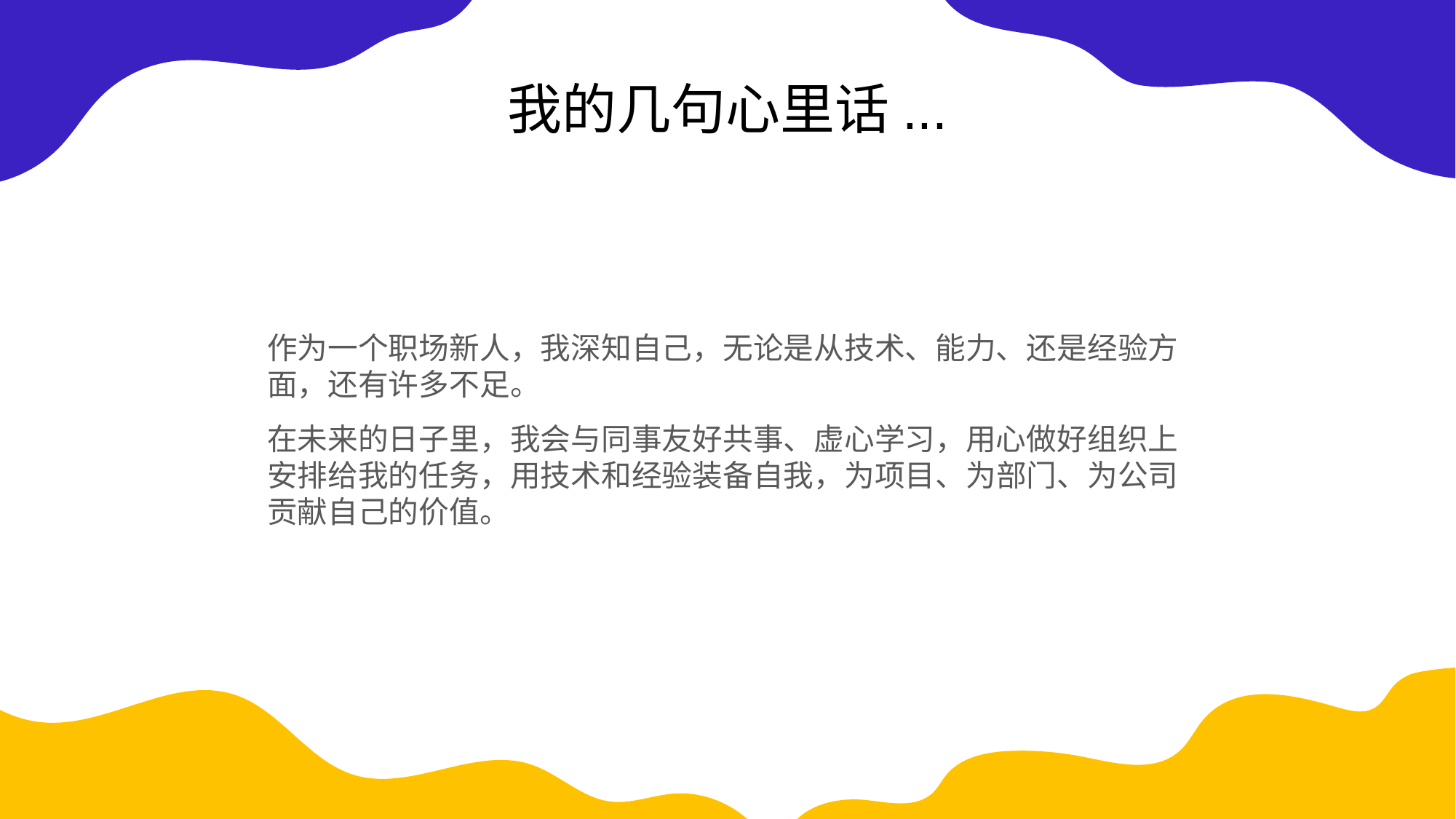

我的几句心里话...

作为一个职场新人，我深知自己，无论是从技术、能力、还是经验方面，还有许多不足。
在未来的日子里，我会与同事友好共事、虚心学习，用心做好组织上安排给我的任务，用技术和经验装备自我，为项目、为部门、为公司贡献自己的价值。